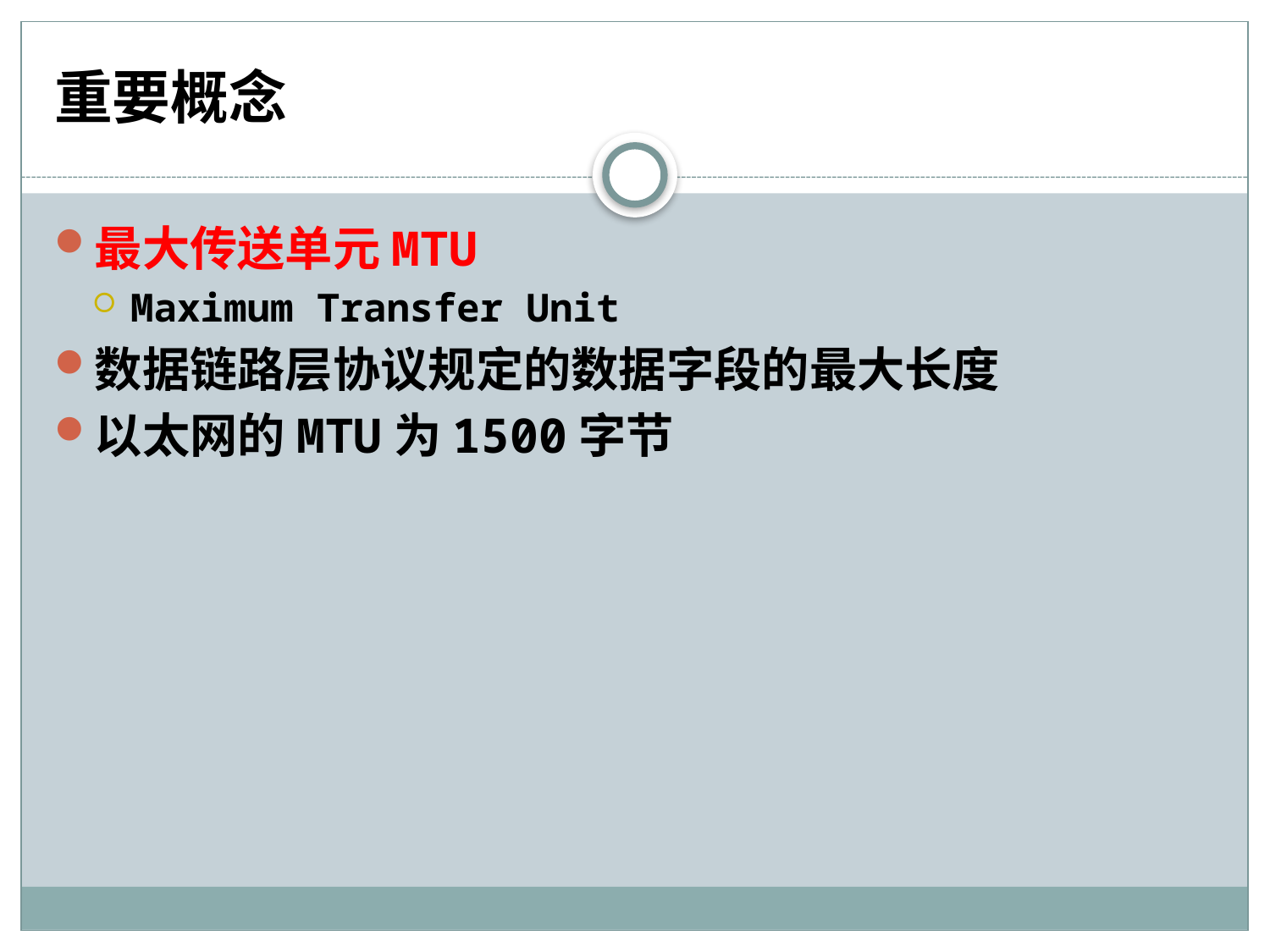

# 重要概念
最大传送单元MTU
Maximum Transfer Unit
数据链路层协议规定的数据字段的最大长度
以太网的MTU为1500字节